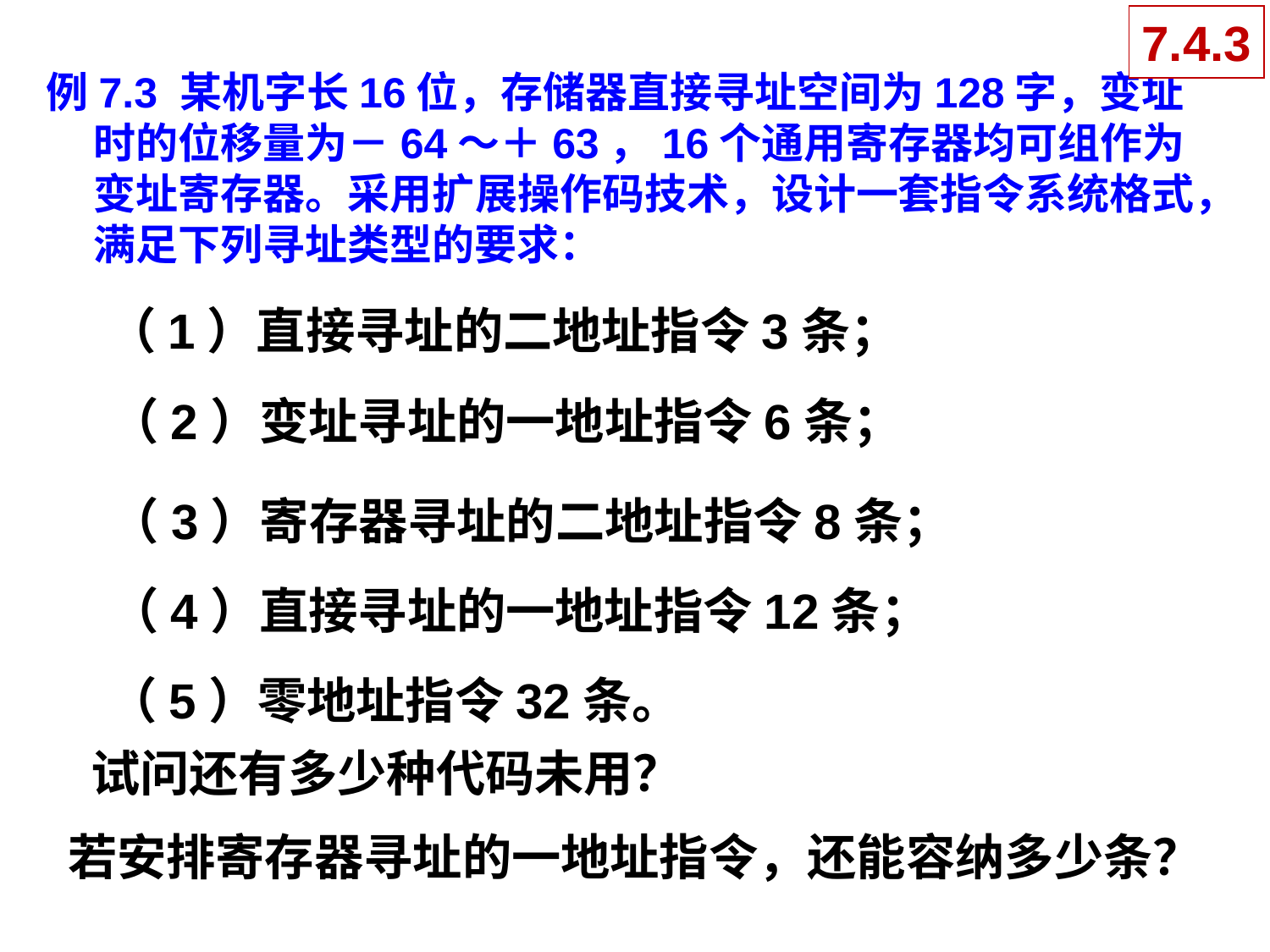

7.4.3
例7.3 某机字长16位，存储器直接寻址空间为128字，变址时的位移量为－64～＋63，16个通用寄存器均可组作为变址寄存器。采用扩展操作码技术，设计一套指令系统格式，满足下列寻址类型的要求：
（1）直接寻址的二地址指令3条；
（2）变址寻址的一地址指令6条；
（3）寄存器寻址的二地址指令8条；
（4）直接寻址的一地址指令12条；
（5）零地址指令32条。
 试问还有多少种代码未用？
若安排寄存器寻址的一地址指令，还能容纳多少条？